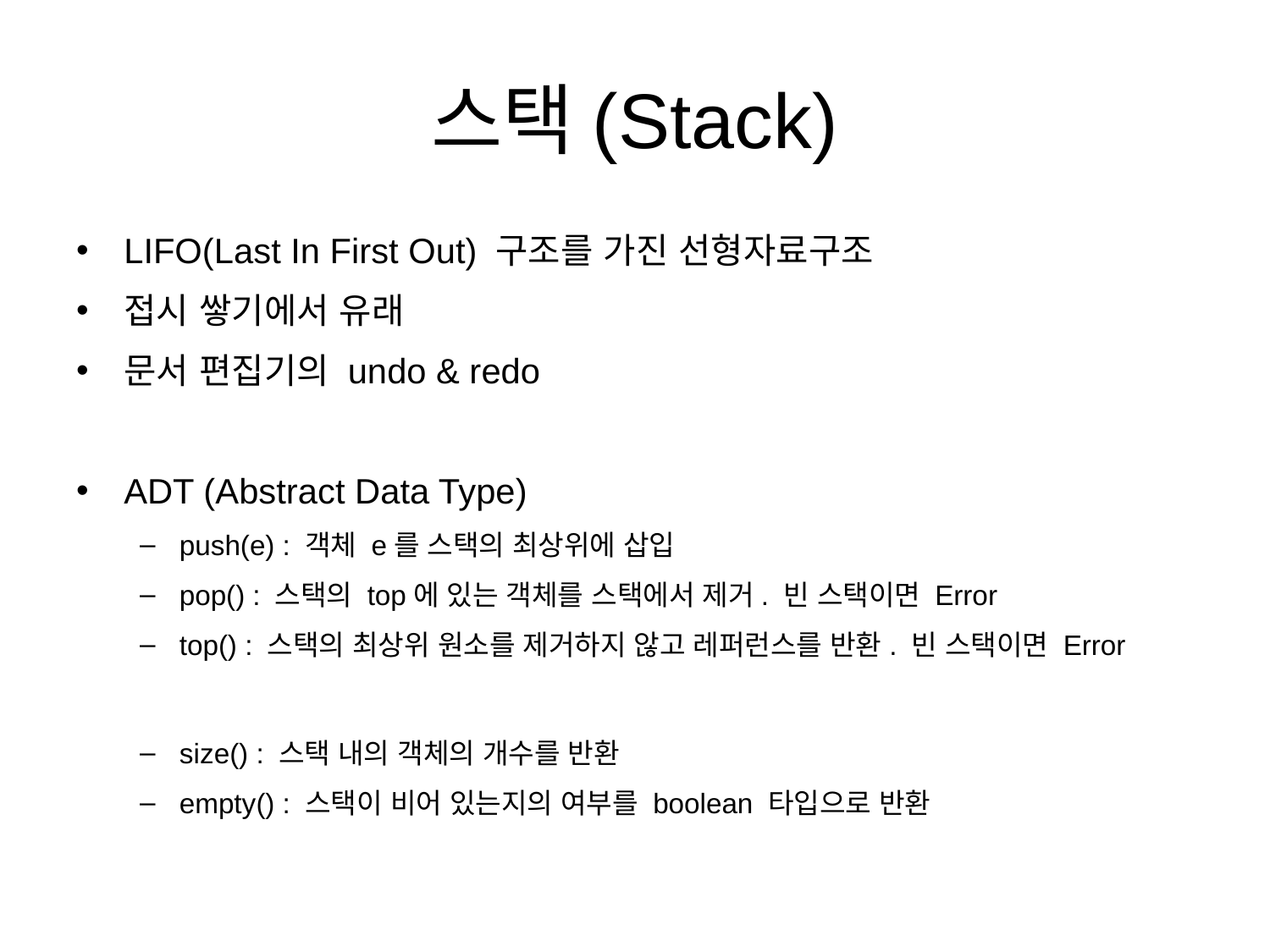

# 스택(Stack)
LIFO(Last In First Out) 구조를 가진 선형자료구조
접시 쌓기에서 유래
문서 편집기의 undo & redo

ADT (Abstract Data Type)
push(e) : 객체 e를 스택의 최상위에 삽입
pop() : 스택의 top에 있는 객체를 스택에서 제거. 빈 스택이면 Error
top() : 스택의 최상위 원소를 제거하지 않고 레퍼런스를 반환. 빈 스택이면 Error

size() : 스택 내의 객체의 개수를 반환
empty() : 스택이 비어 있는지의 여부를 boolean 타입으로 반환